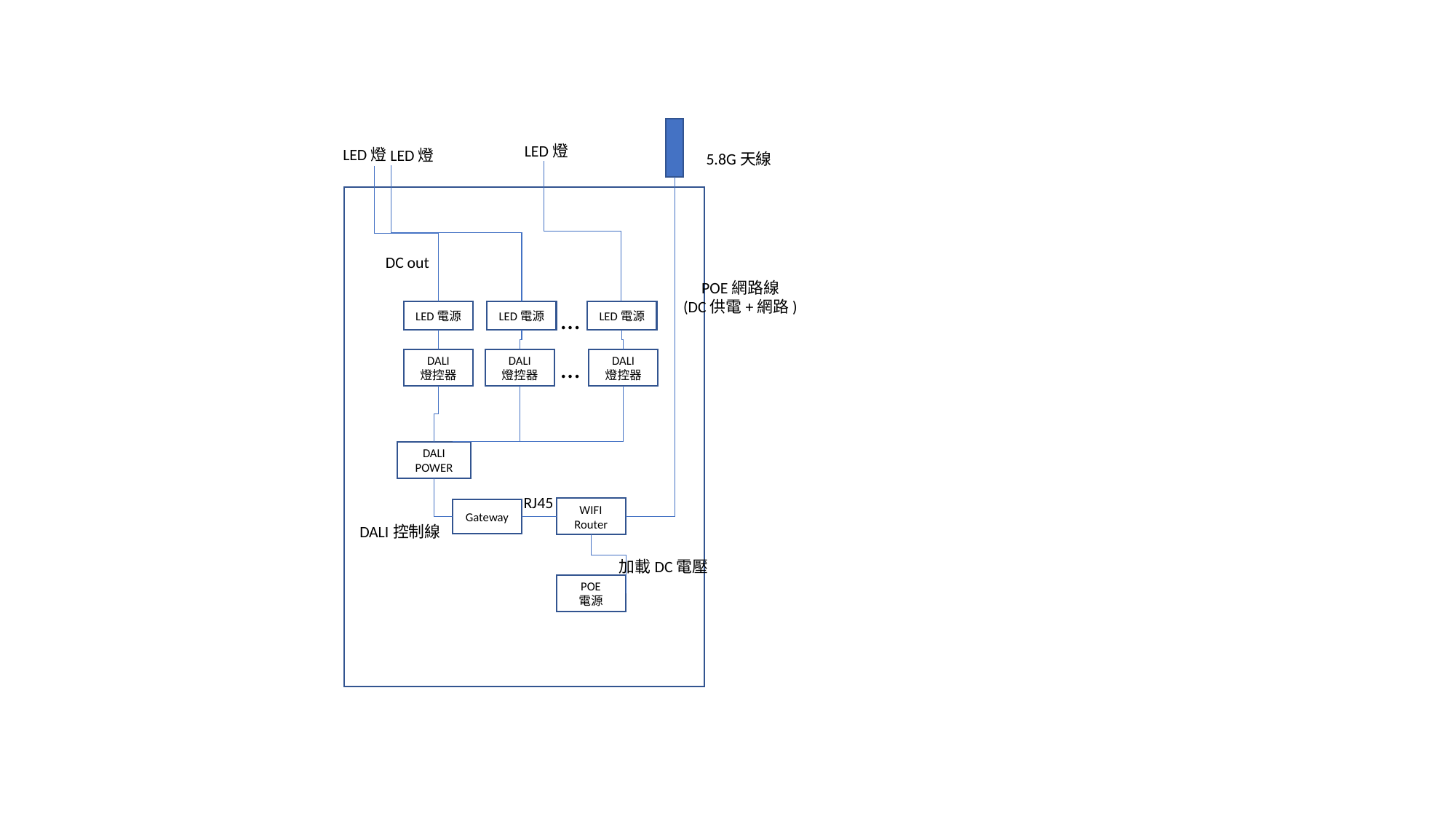

LED燈
LED燈
LED燈
5.8G天線

DC out
POE網路線
(DC供電+網路)
…
LED電源
LED電源
LED電源
…
DALI
燈控器
DALI
燈控器
DALI
燈控器
DALI
POWER
RJ45
WIFI
Router
Gateway
DALI控制線
加載DC電壓
POE
電源